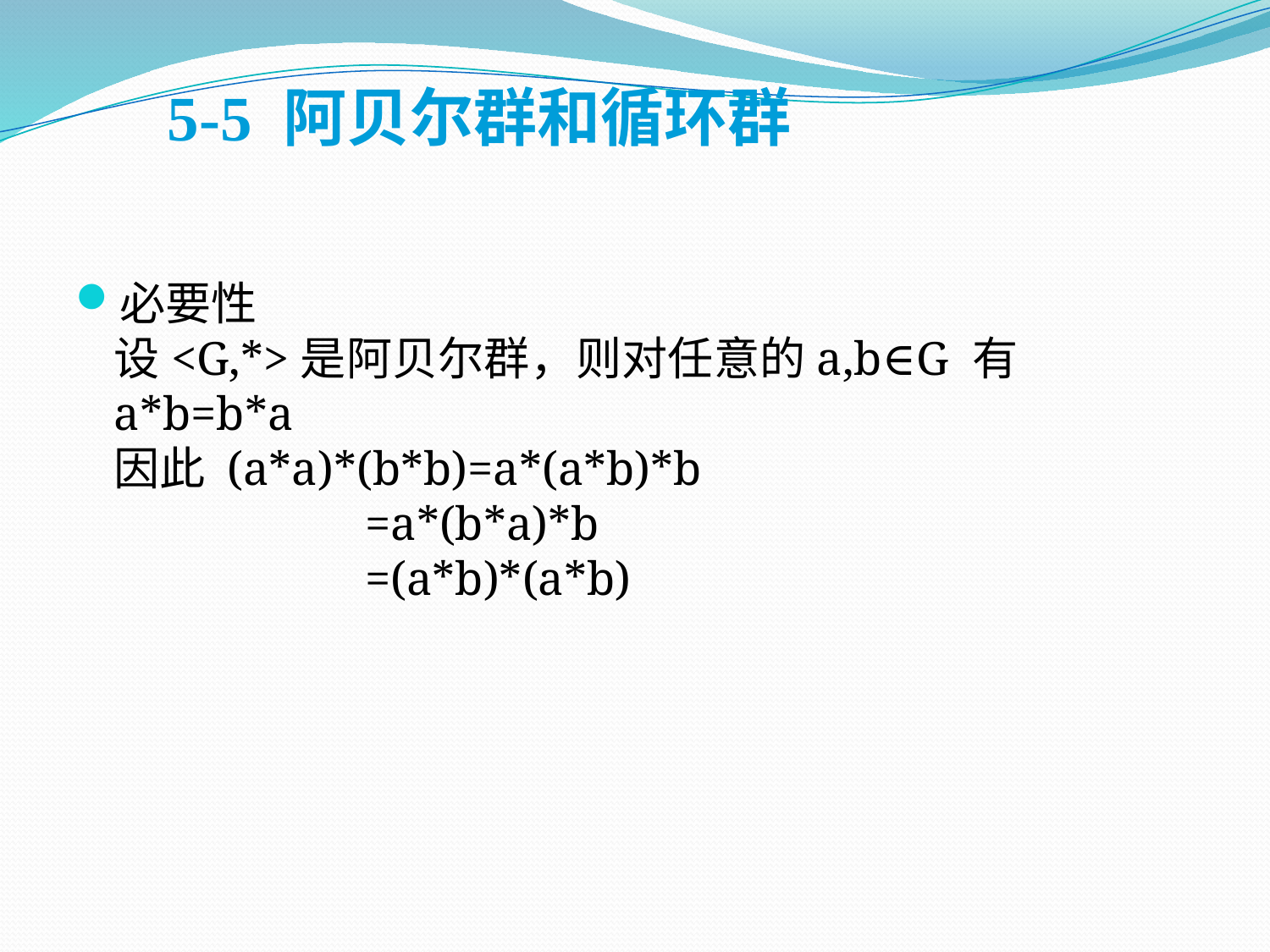

#
5-5 阿贝尔群和循环群
必要性
设<G,*>是阿贝尔群，则对任意的a,b∈G 有 a*b=b*a
因此 (a*a)*(b*b)=a*(a*b)*b
　　　　　 =a*(b*a)*b
　　　　　 =(a*b)*(a*b)